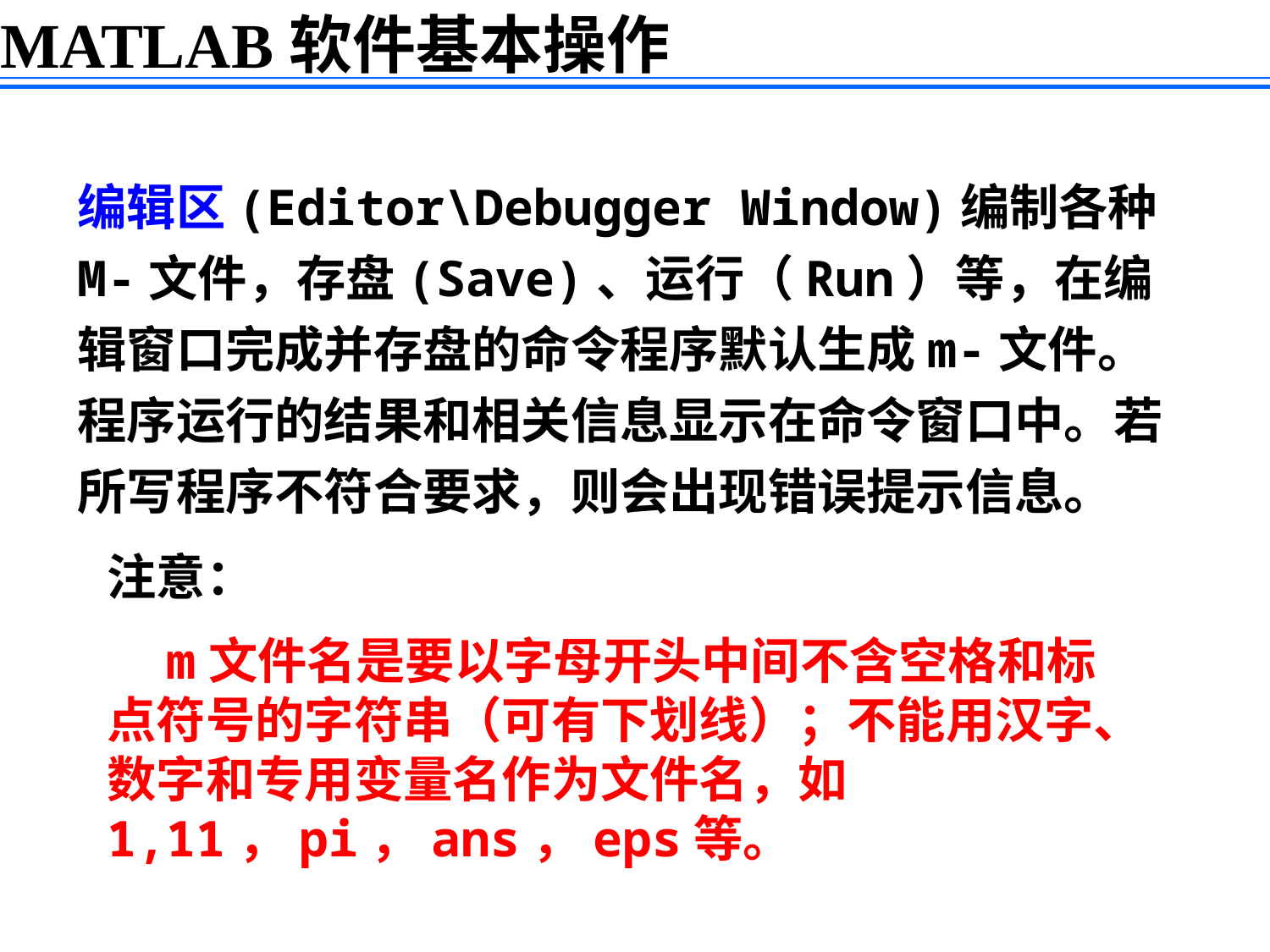

MATLAB软件基本操作

编辑区(Editor\Debugger Window)编制各种M-文件，存盘(Save)、运行（Run）等，在编辑窗口完成并存盘的命令程序默认生成m-文件。程序运行的结果和相关信息显示在命令窗口中。若所写程序不符合要求，则会出现错误提示信息。
注意：
  m文件名是要以字母开头中间不含空格和标点符号的字符串（可有下划线）；不能用汉字、数字和专用变量名作为文件名，如1,11，pi，ans，eps等。